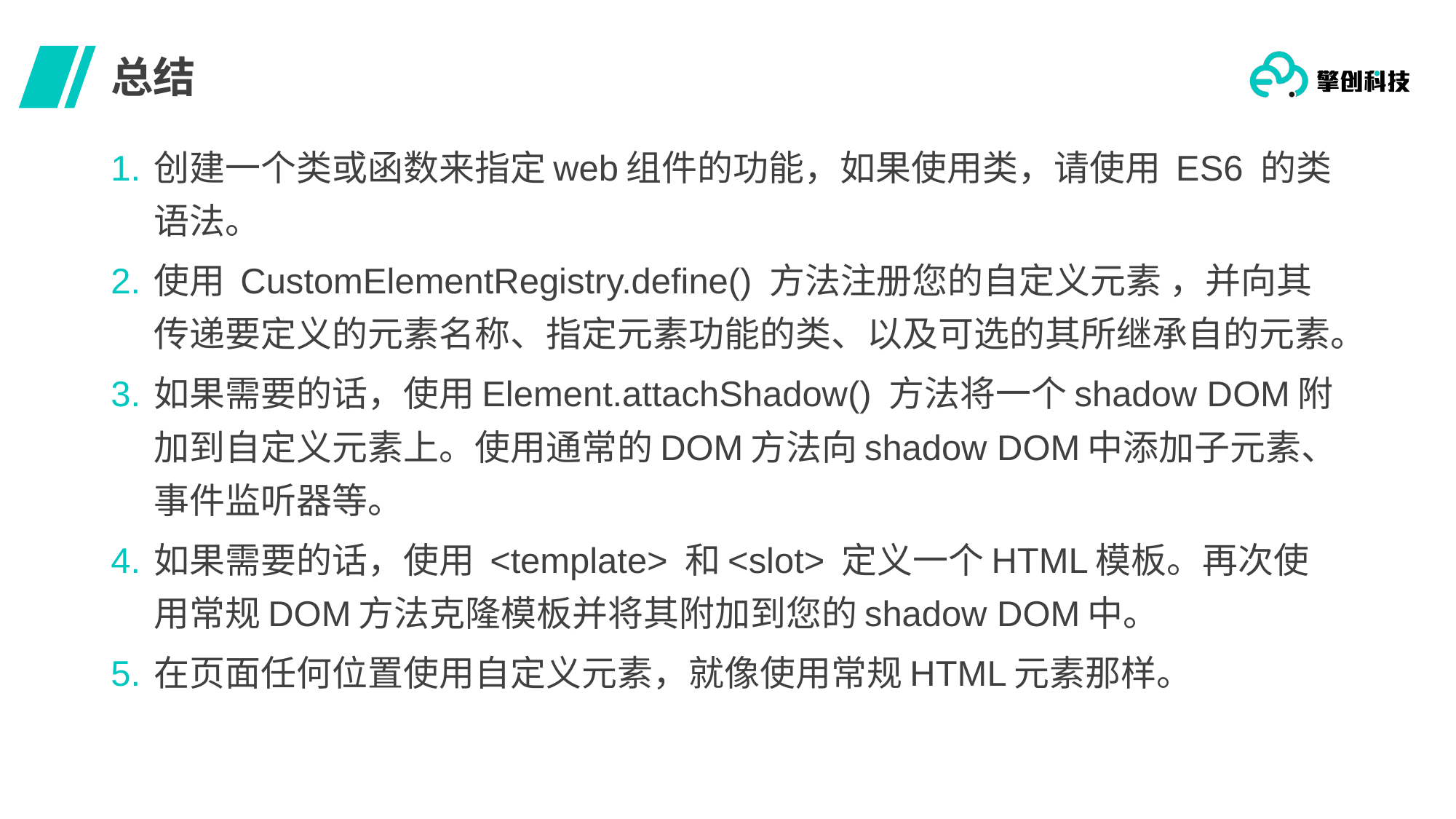

# 总结
创建一个类或函数来指定web组件的功能，如果使用类，请使用 ES6 的类语法。
使用 CustomElementRegistry.define() 方法注册您的自定义元素 ，并向其传递要定义的元素名称、指定元素功能的类、以及可选的其所继承自的元素。
如果需要的话，使用Element.attachShadow() 方法将一个shadow DOM附加到自定义元素上。使用通常的DOM方法向shadow DOM中添加子元素、事件监听器等。
如果需要的话，使用 <template> 和<slot> 定义一个HTML模板。再次使用常规DOM方法克隆模板并将其附加到您的shadow DOM中。
在页面任何位置使用自定义元素，就像使用常规HTML元素那样。